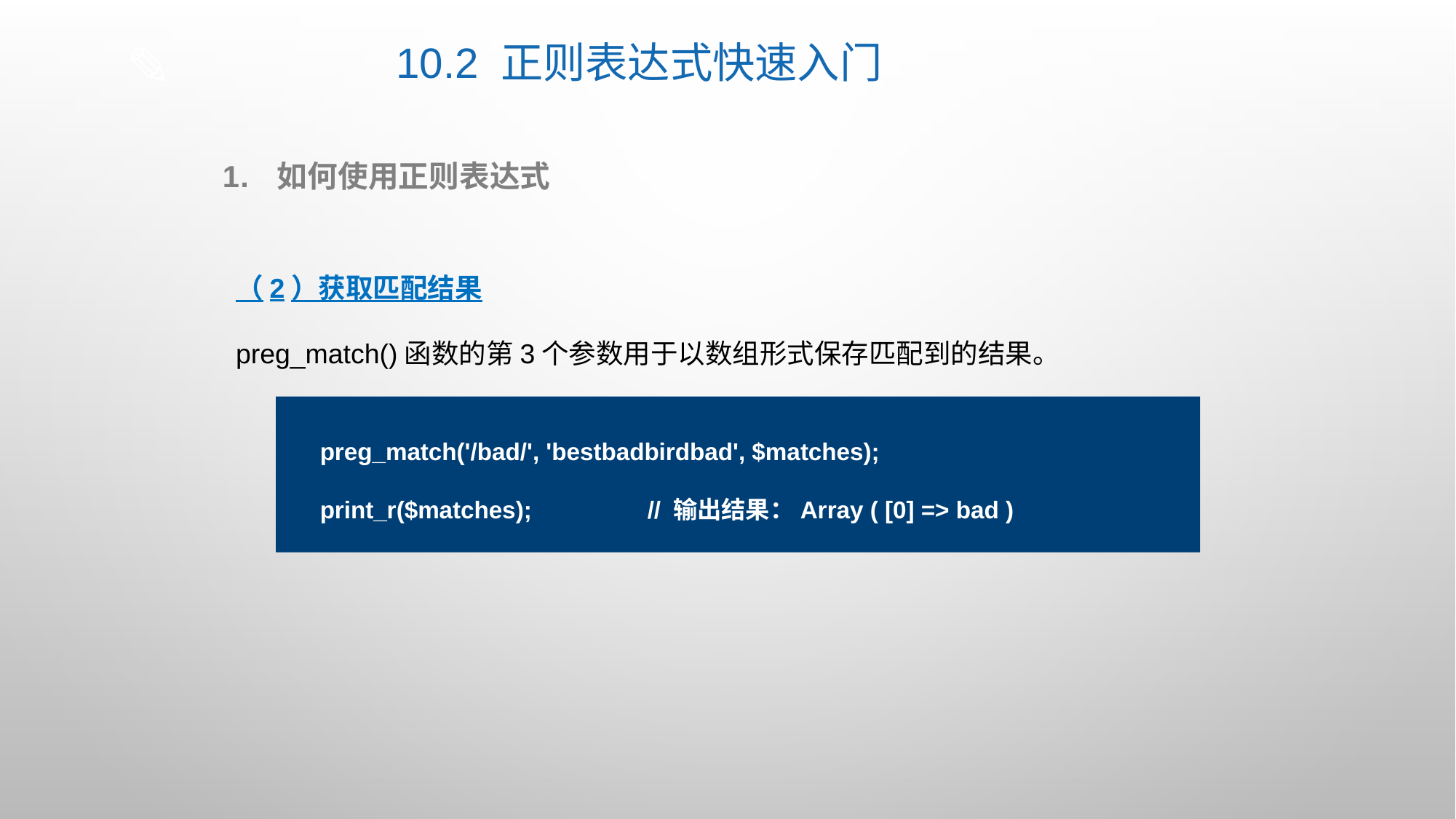

# 10.2 正则表达式快速入门
如何使用正则表达式
（2）获取匹配结果
preg_match()函数的第3个参数用于以数组形式保存匹配到的结果。

preg_match('/bad/', 'bestbadbirdbad', $matches);
print_r($matches);		// 输出结果：Array ( [0] => bad )